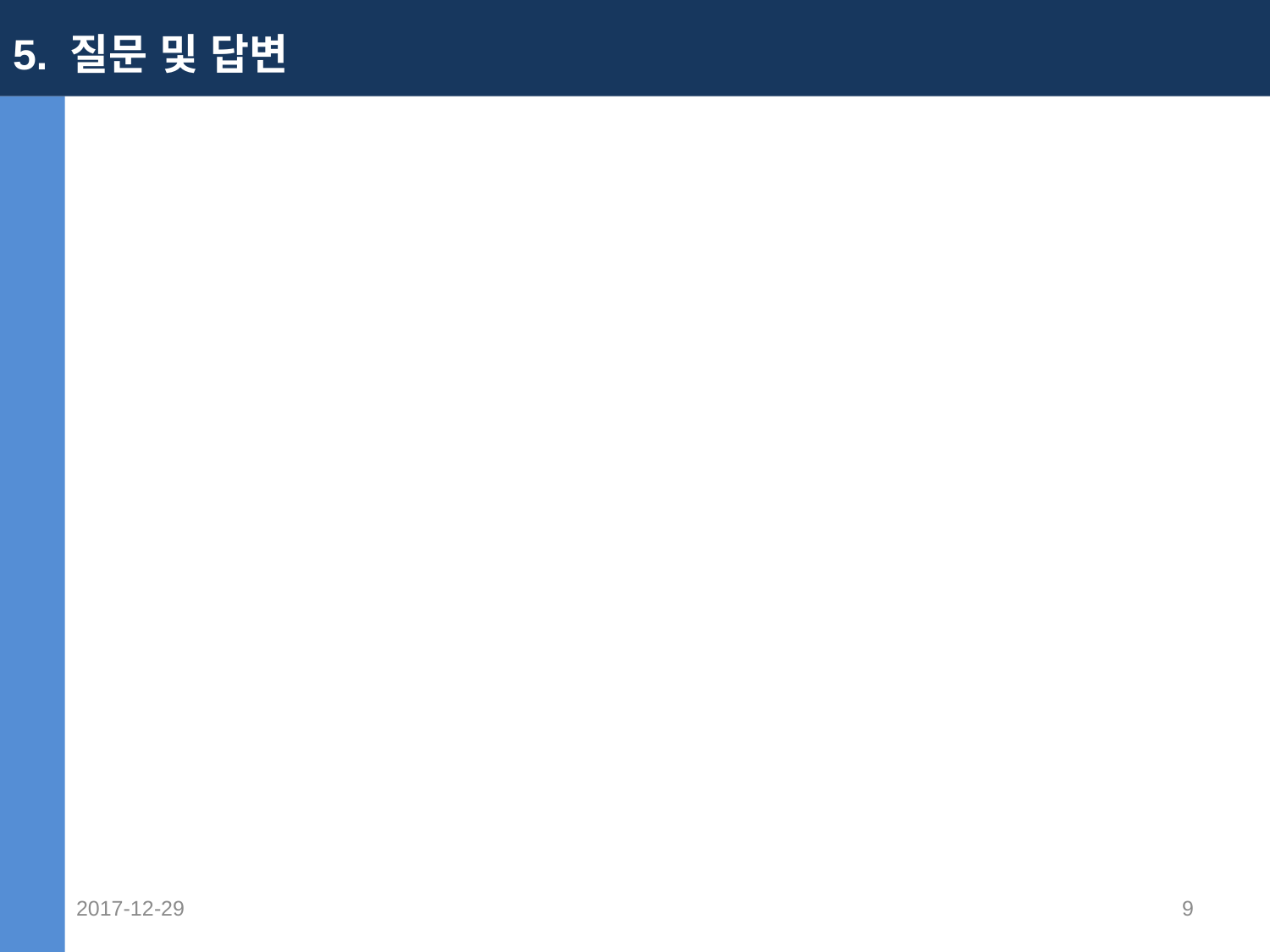

# 5. 질문 및 답변
2017-12-29
9